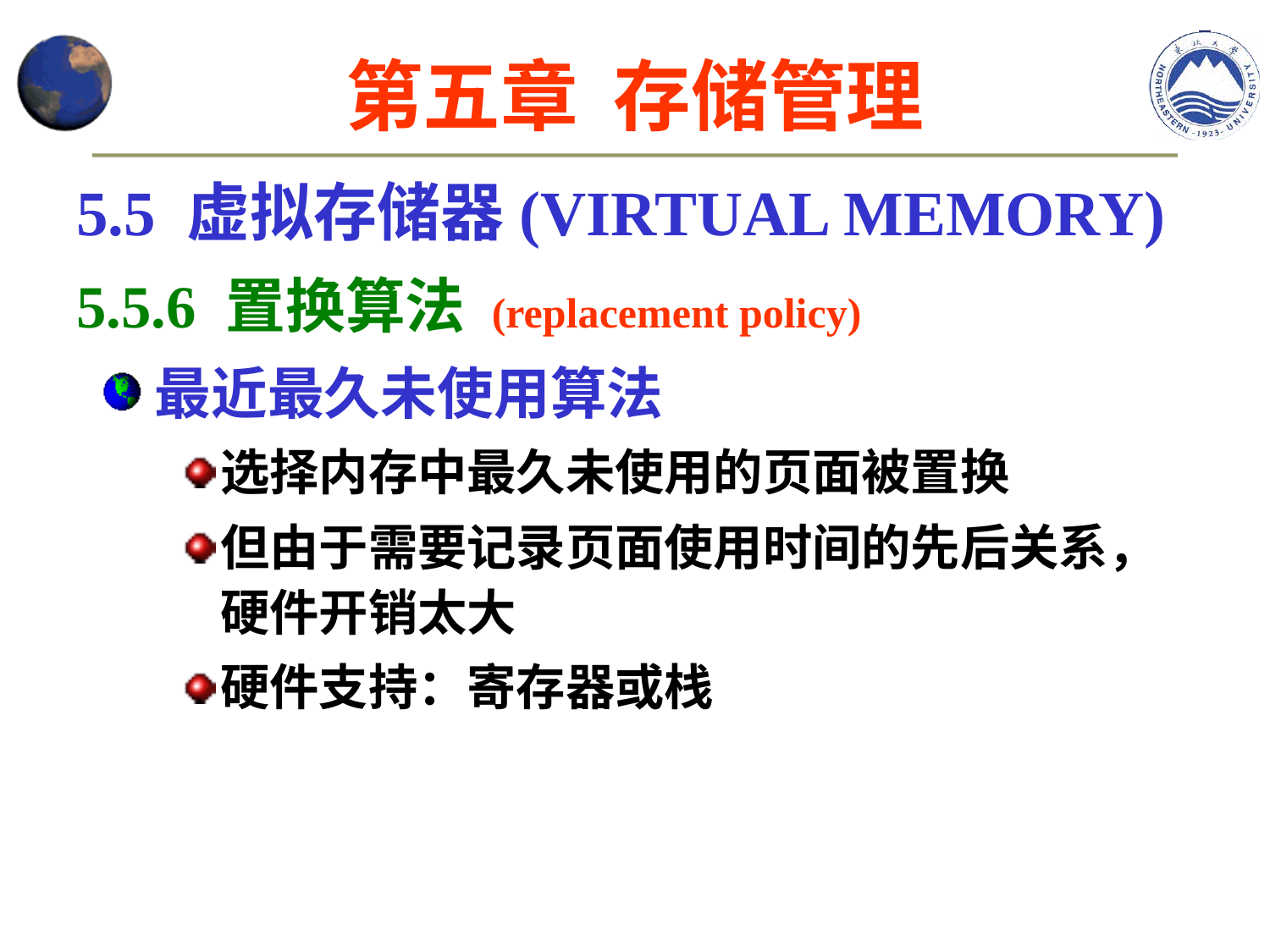

第五章  存储管理
5.5 虚拟存储器(VIRTUAL MEMORY)
5.5.6 置换算法 (replacement policy)
最近最久未使用算法
选择内存中最久未使用的页面被置换
但由于需要记录页面使用时间的先后关系，硬件开销太大
硬件支持：寄存器或栈